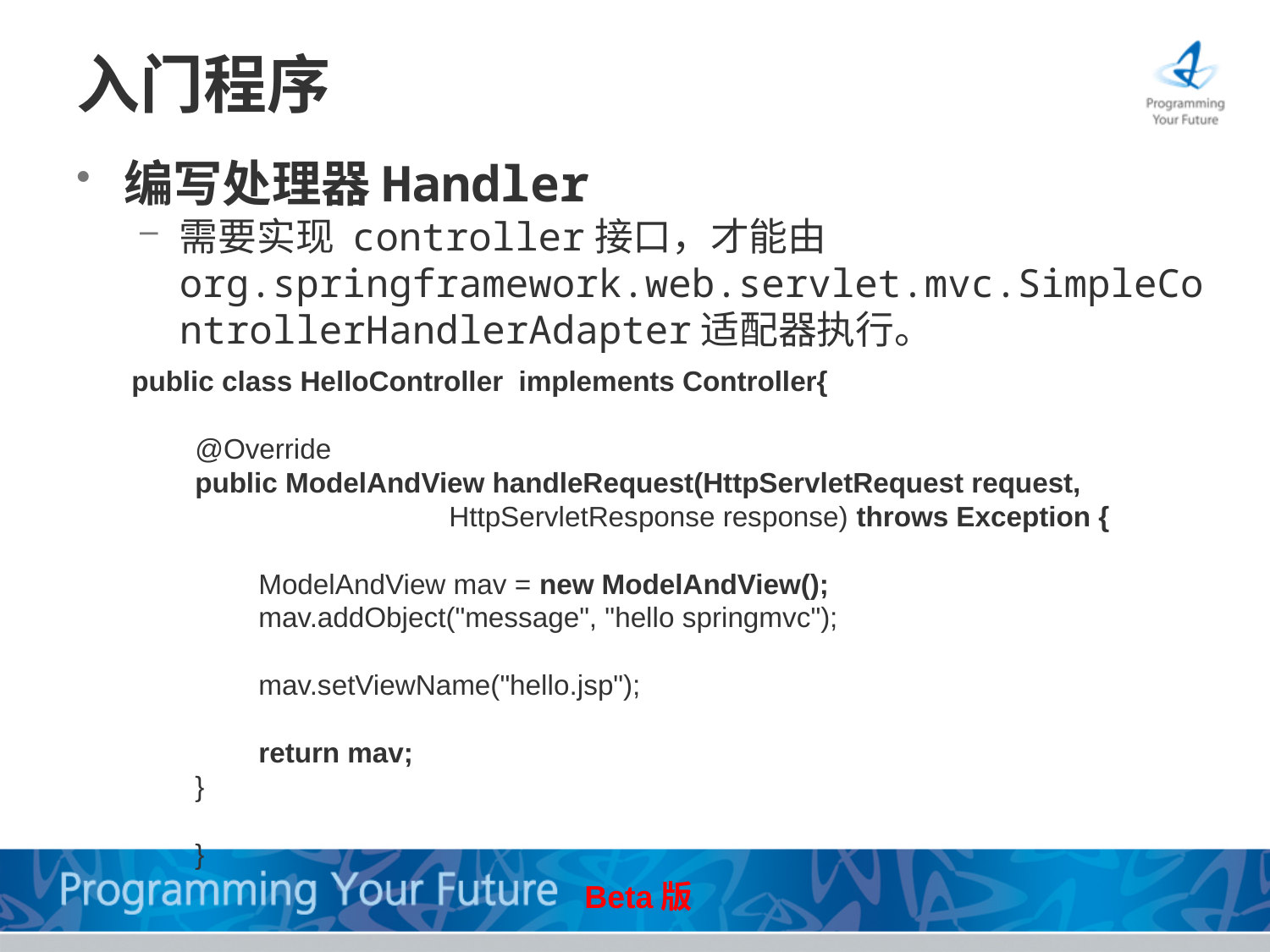

# 入门程序
编写处理器Handler
需要实现 controller接口，才能由org.springframework.web.servlet.mvc.SimpleControllerHandlerAdapter适配器执行。
public class HelloController  implements Controller{

@Override
public ModelAndView handleRequest(HttpServletRequest request,
		HttpServletResponse response) throws Exception {

ModelAndView mav = new ModelAndView();
mav.addObject("message", "hello springmvc");

mav.setViewName("hello.jsp");

return mav;
}

}